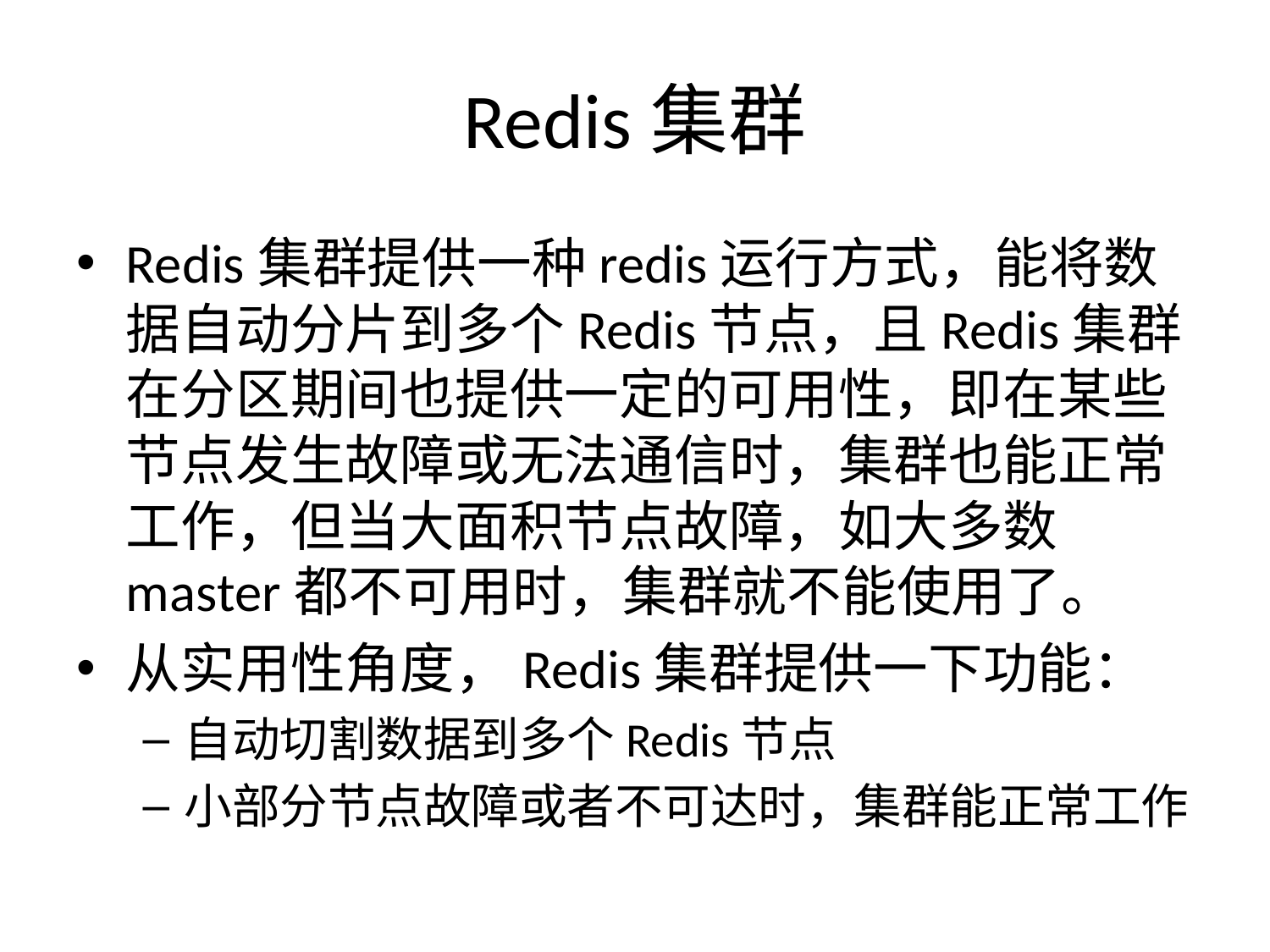

# Redis集群
Redis集群提供一种redis运行方式，能将数据自动分片到多个Redis节点，且Redis集群在分区期间也提供一定的可用性，即在某些节点发生故障或无法通信时，集群也能正常工作，但当大面积节点故障，如大多数master都不可用时，集群就不能使用了。
从实用性角度，Redis集群提供一下功能：
自动切割数据到多个Redis节点
小部分节点故障或者不可达时，集群能正常工作